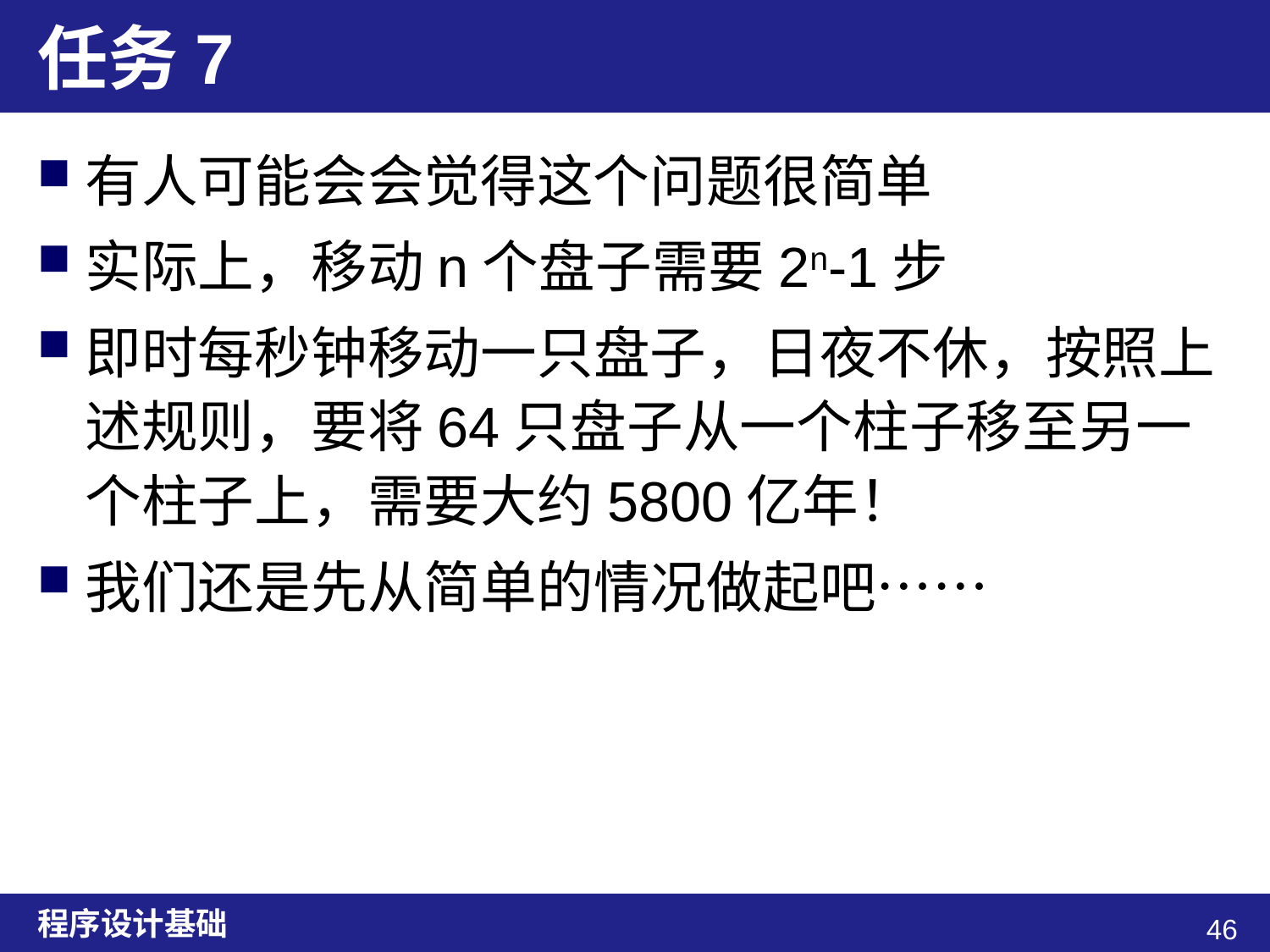

# 任务7
有人可能会会觉得这个问题很简单
实际上，移动n个盘子需要2n-1步
即时每秒钟移动一只盘子，日夜不休，按照上述规则，要将64只盘子从一个柱子移至另一个柱子上，需要大约5800亿年！
我们还是先从简单的情况做起吧……